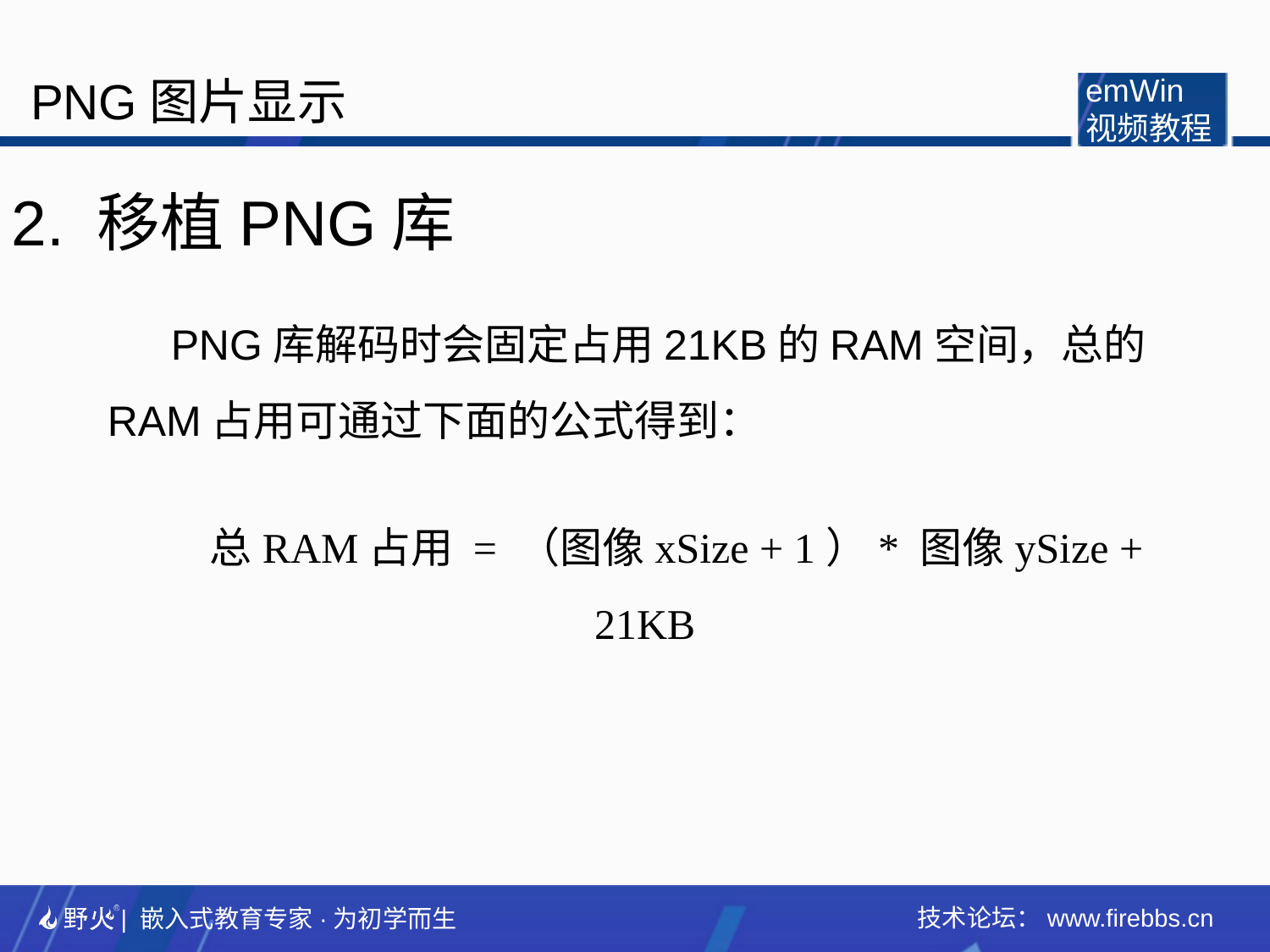

PNG图片显示
emWin
视频教程
2. 移植PNG库
PNG库解码时会固定占用21KB的RAM空间，总的RAM占用可通过下面的公式得到：

总RAM占用 = （图像xSize + 1）* 图像ySize + 21KB